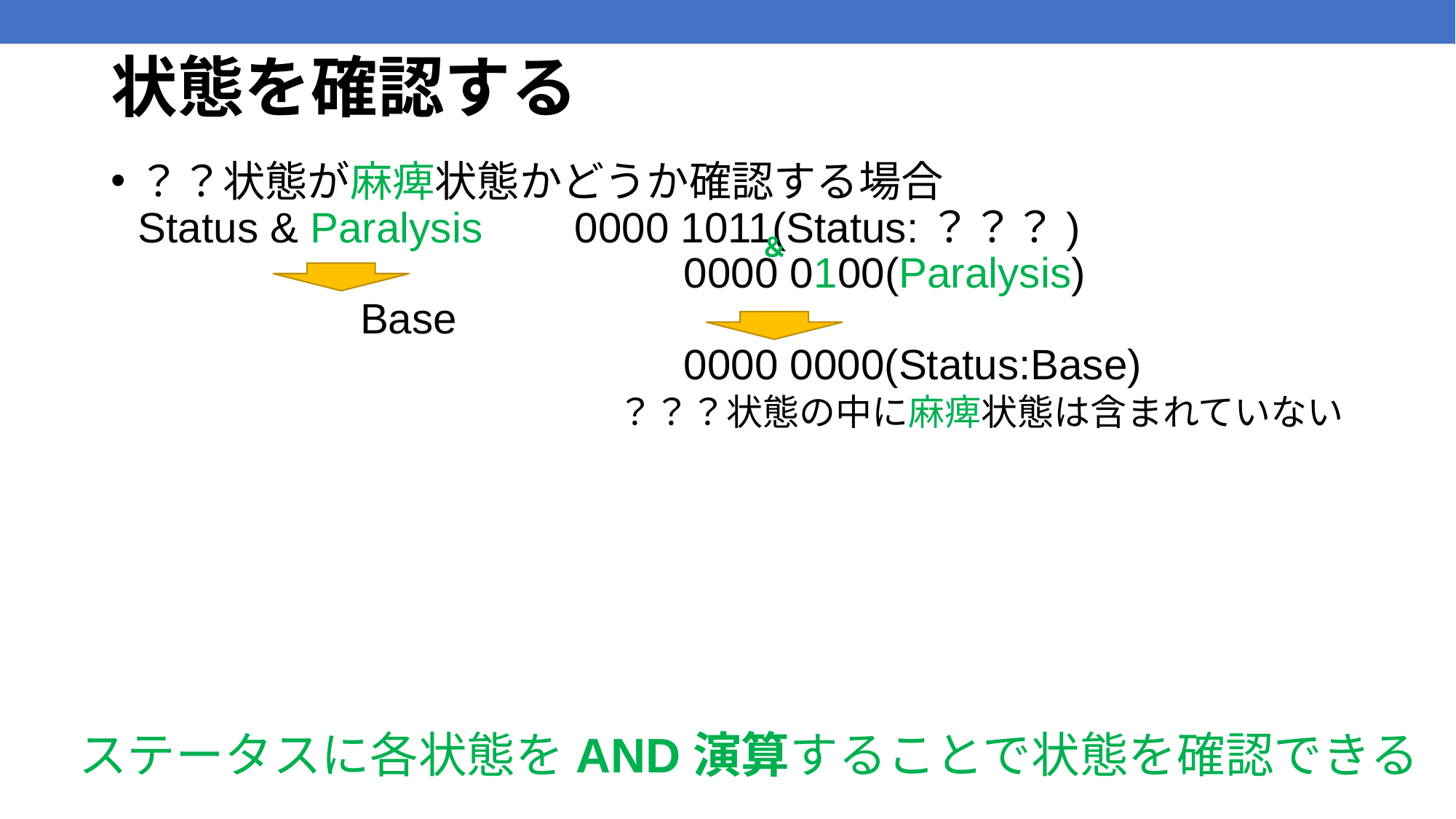

# 状態を確認する
？？状態が麻痺状態かどうか確認する場合
Status & Paralysis	0000 1011(Status:？？？)
					0000 0100(Paralysis)
　　　　　Base
					0000 0000(Status:Base)
				　？？？状態の中に麻痺状態は含まれていない
＆

ステータスに各状態をAND演算することで状態を確認できる